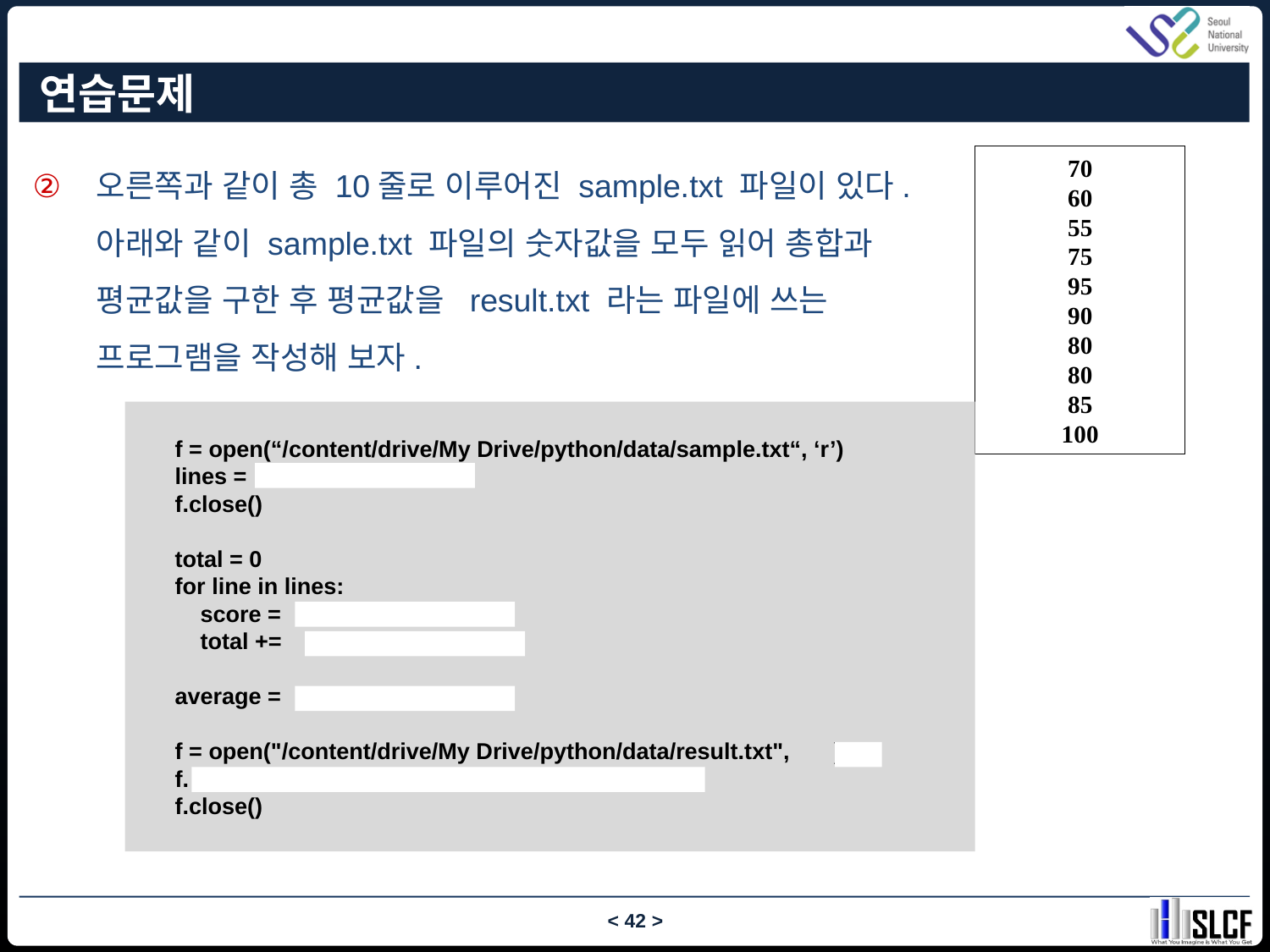

# 연습문제
70
60
55
75
95
90
80
80
85
100
오른쪽과 같이 총 10줄로 이루어진 sample.txt 파일이 있다. 아래와 같이 sample.txt 파일의 숫자값을 모두 읽어 총합과 평균값을 구한 후 평균값을  result.txt 라는 파일에 쓰는 프로그램을 작성해 보자.
f = open(“/content/drive/My Drive/python/data/sample.txt“, ‘r’)
lines =
f.close()

total = 0
for line in lines:
    score =
    total +=

average =

f = open("/content/drive/My Drive/python/data/result.txt",       )
f.
f.close()